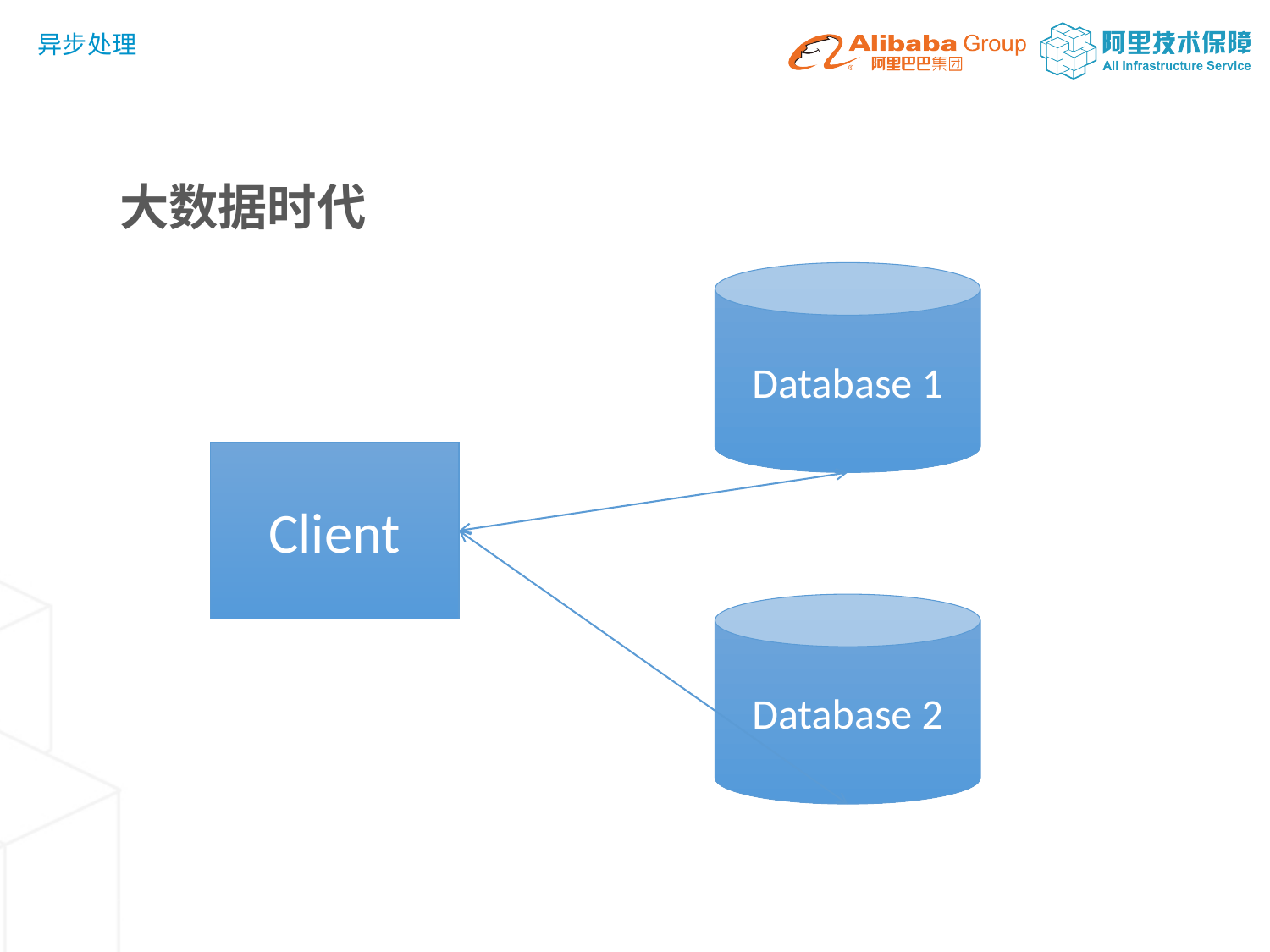

异步处理
大数据时代
Database 1
Client
Database 2